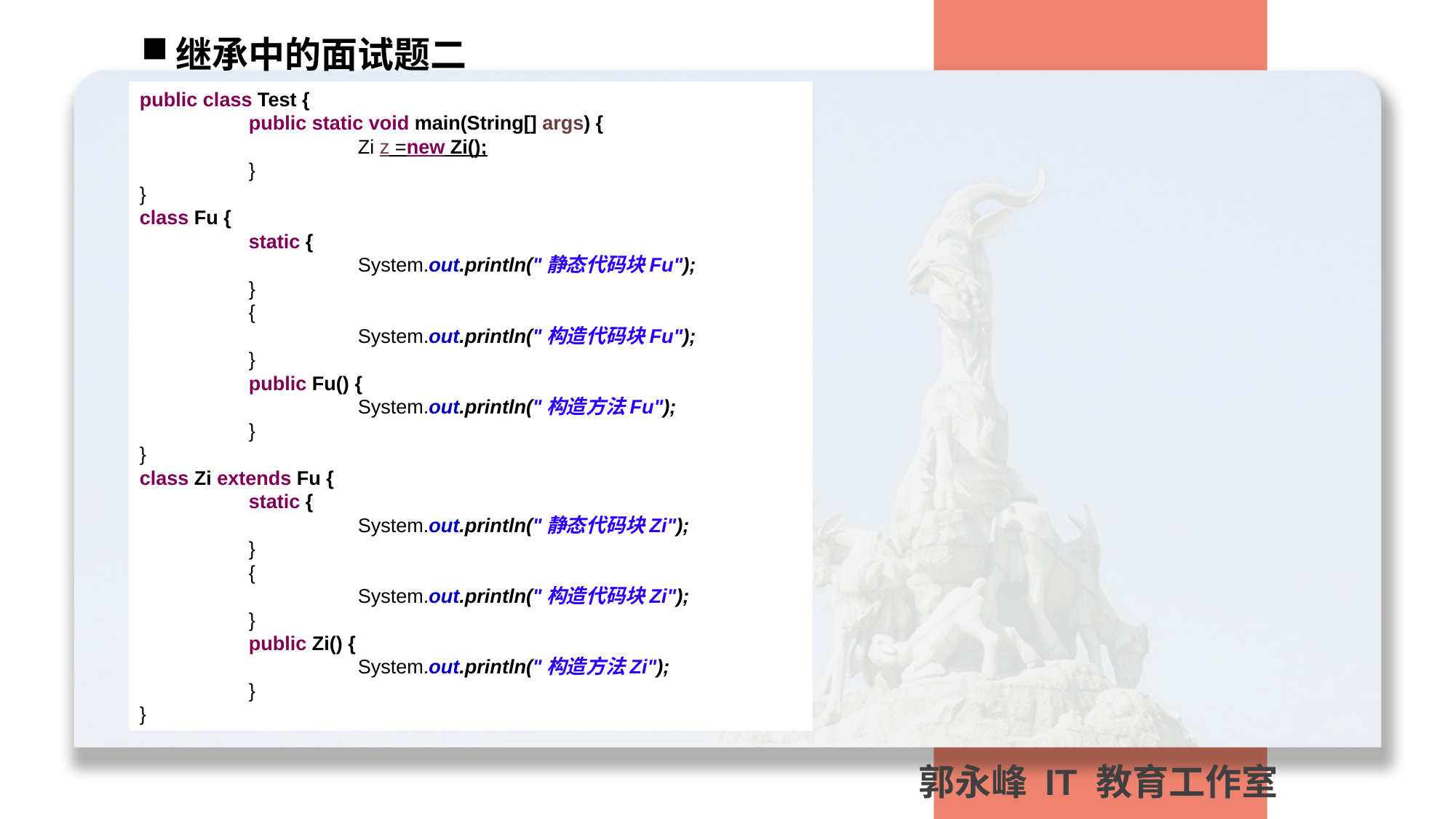

继承中的面试题二
public class Test {
	public static void main(String[] args) {
		Zi z =new Zi();
	}
}
class Fu {
	static {
		System.out.println("静态代码块Fu");
	}
	{
		System.out.println("构造代码块Fu");
	}
	public Fu() {
		System.out.println("构造方法Fu");
	}
}
class Zi extends Fu {
	static {
		System.out.println("静态代码块Zi");
	}
	{
		System.out.println("构造代码块Zi");
	}
	public Zi() {
		System.out.println("构造方法Zi");
	}
}